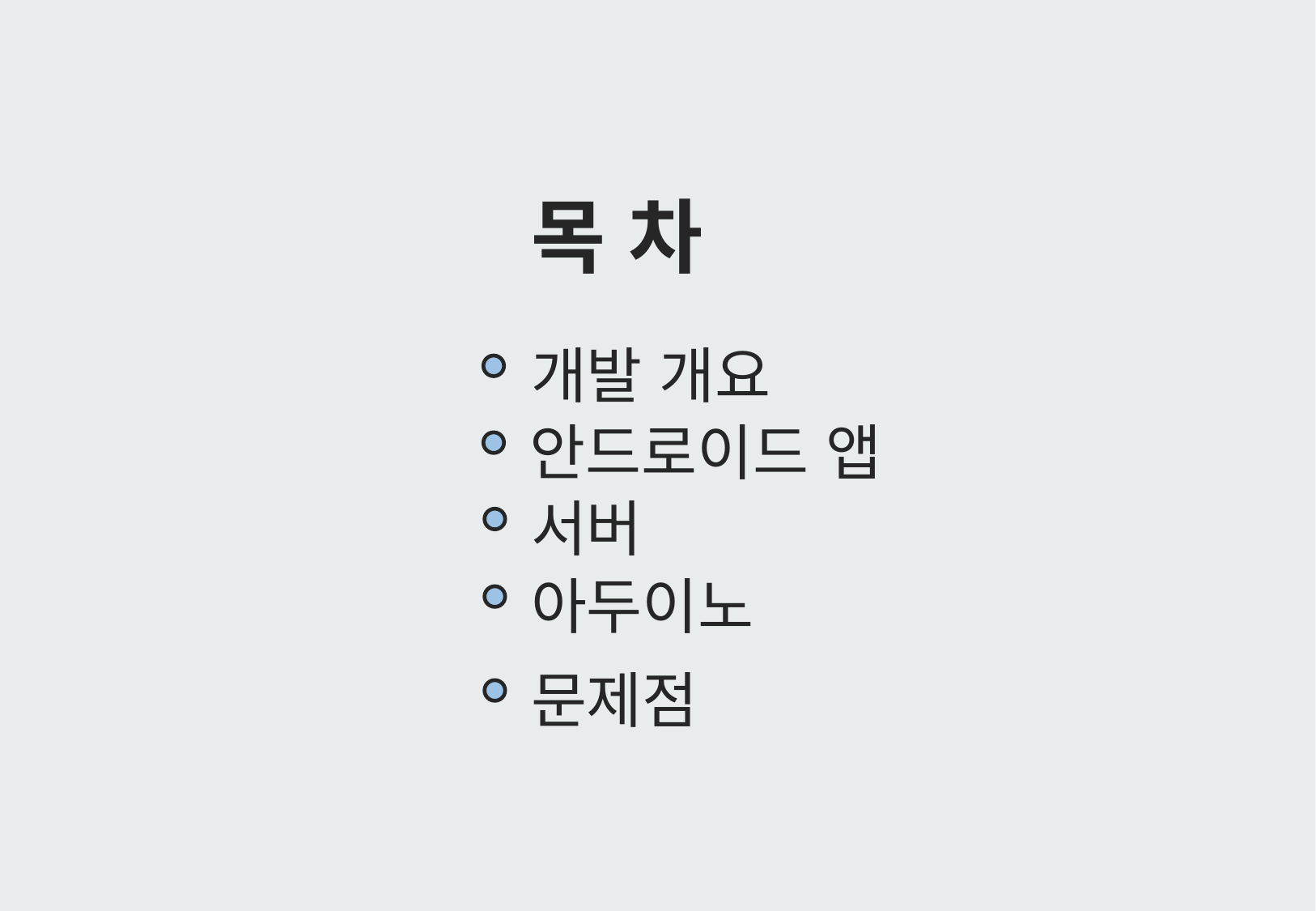

목 차
개발 개요

안드로이드 앱

서버

아두이노

문제점